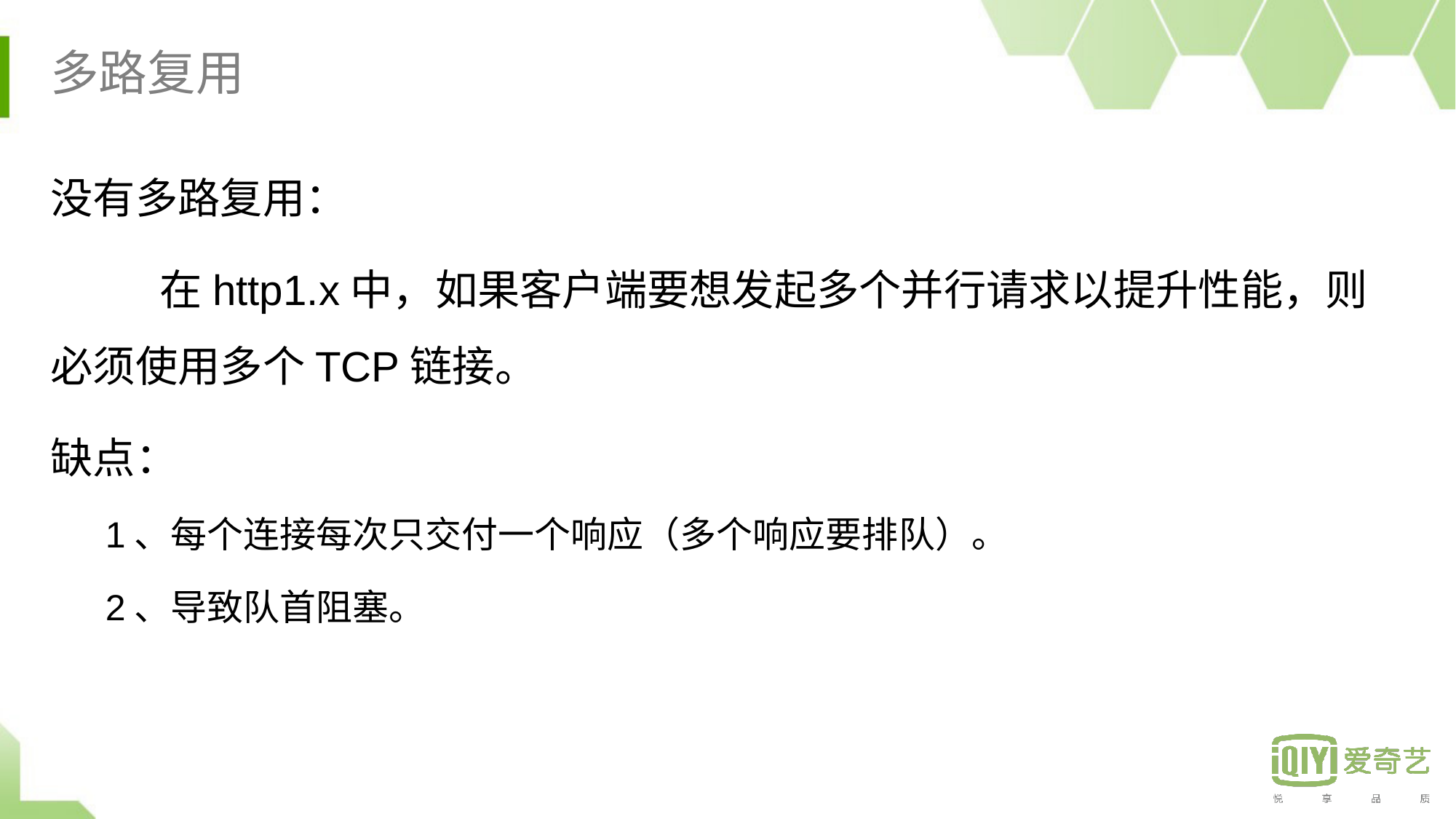

# 多路复用
没有多路复用：
	在http1.x中，如果客户端要想发起多个并行请求以提升性能，则必须使用多个TCP链接。
缺点：
1、每个连接每次只交付一个响应（多个响应要排队）。
2、导致队首阻塞。